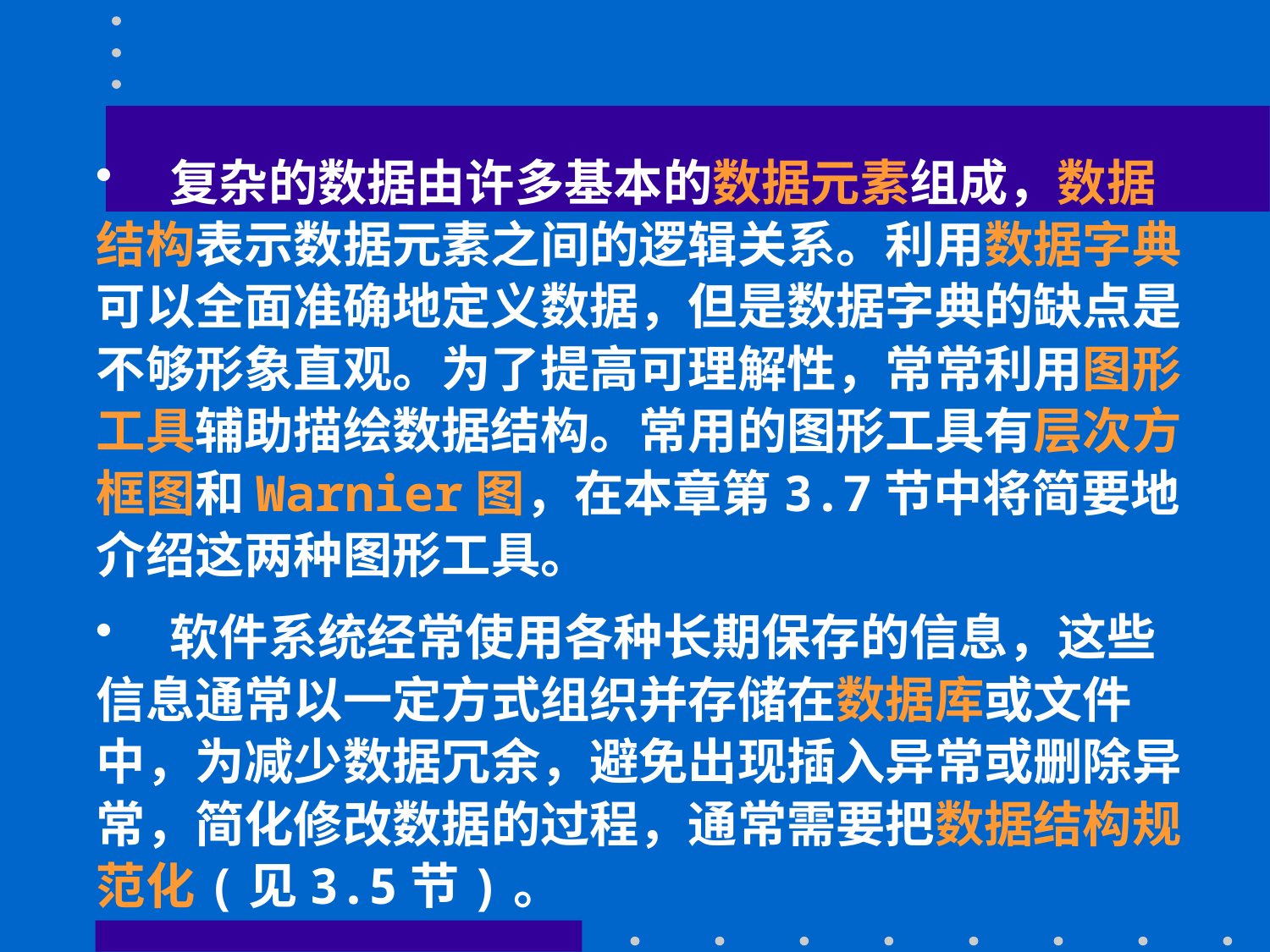

复杂的数据由许多基本的数据元素组成，数据结构表示数据元素之间的逻辑关系。利用数据字典可以全面准确地定义数据，但是数据字典的缺点是不够形象直观。为了提高可理解性，常常利用图形工具辅助描绘数据结构。常用的图形工具有层次方框图和Warnier图，在本章第3.7节中将简要地介绍这两种图形工具。
    软件系统经常使用各种长期保存的信息，这些信息通常以一定方式组织并存储在数据库或文件中，为减少数据冗余，避免出现插入异常或删除异常，简化修改数据的过程，通常需要把数据结构规范化(见3.5节)。